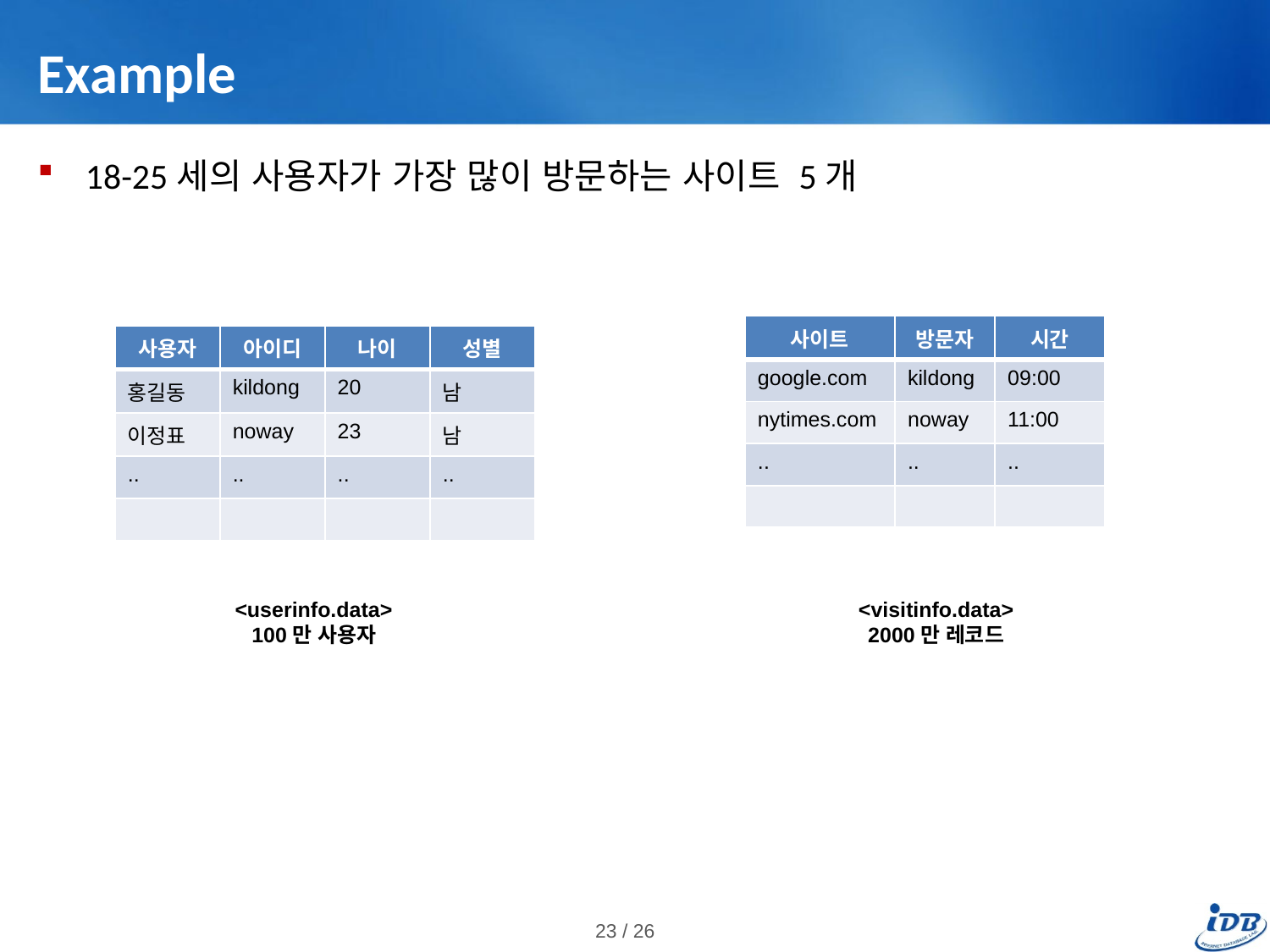

# Example
18-25세의 사용자가 가장 많이 방문하는 사이트 5개
| 사이트 | 방문자 | 시간 |
| --- | --- | --- |
| google.com | kildong | 09:00 |
| nytimes.com | noway | 11:00 |
| .. | .. | .. |
|  |  |  |
| 사용자 | 아이디 | 나이 | 성별 |
| --- | --- | --- | --- |
| 홍길동 | kildong | 20 | 남 |
| 이정표 | noway | 23 | 남 |
| .. | .. | .. | .. |
|  |  |  |  |
<userinfo.data>
100만 사용자
<visitinfo.data>
2000만 레코드